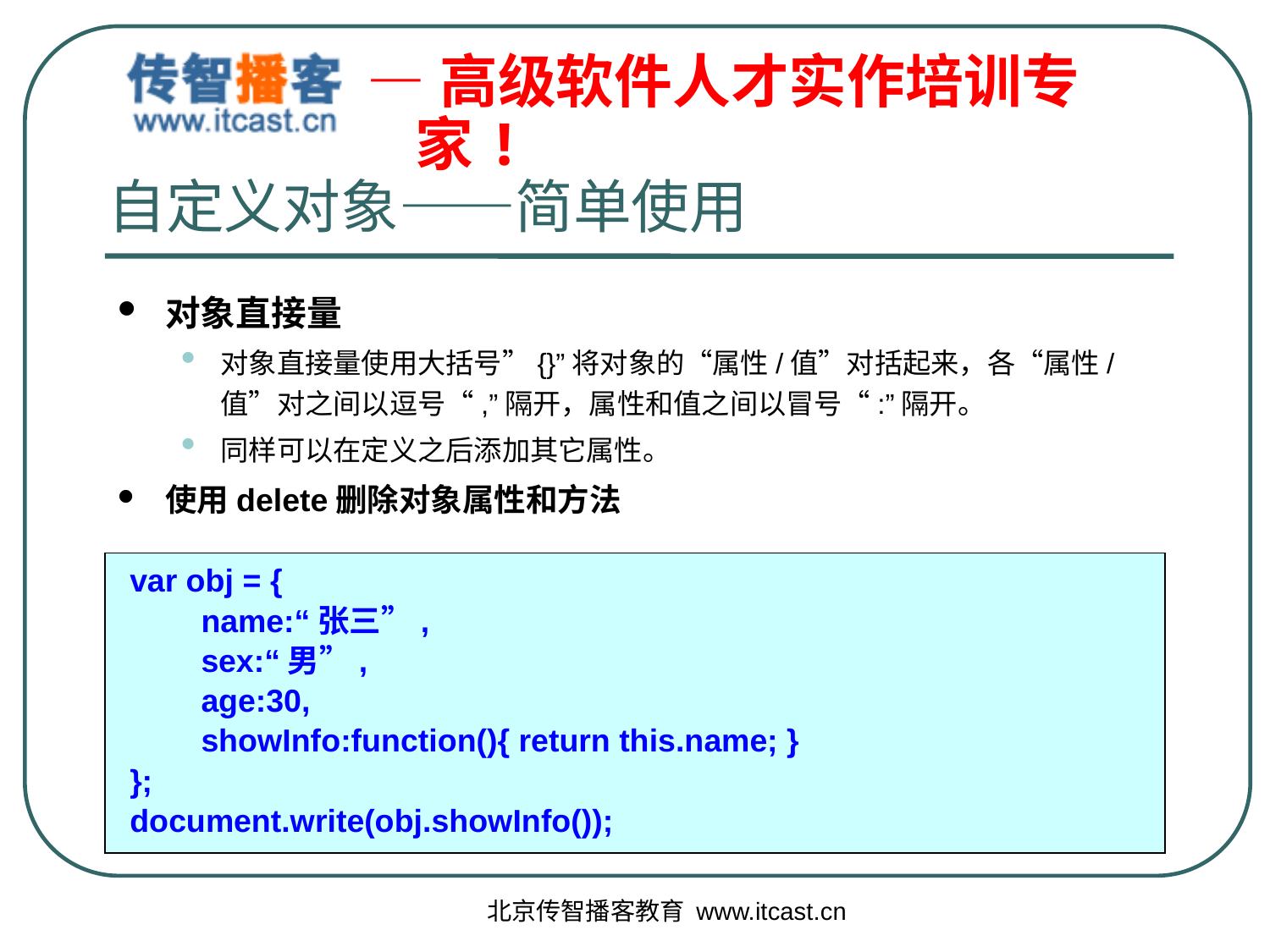

# 自定义对象——简单使用
对象直接量
对象直接量使用大括号”{}”将对象的“属性/值”对括起来，各“属性/值”对之间以逗号“,”隔开，属性和值之间以冒号“:”隔开。
同样可以在定义之后添加其它属性。
使用delete删除对象属性和方法
var obj = {
        name:“张三”,
        sex:“男”,
        age:30,
        showInfo:function(){ return this.name; }
};
document.write(obj.showInfo());